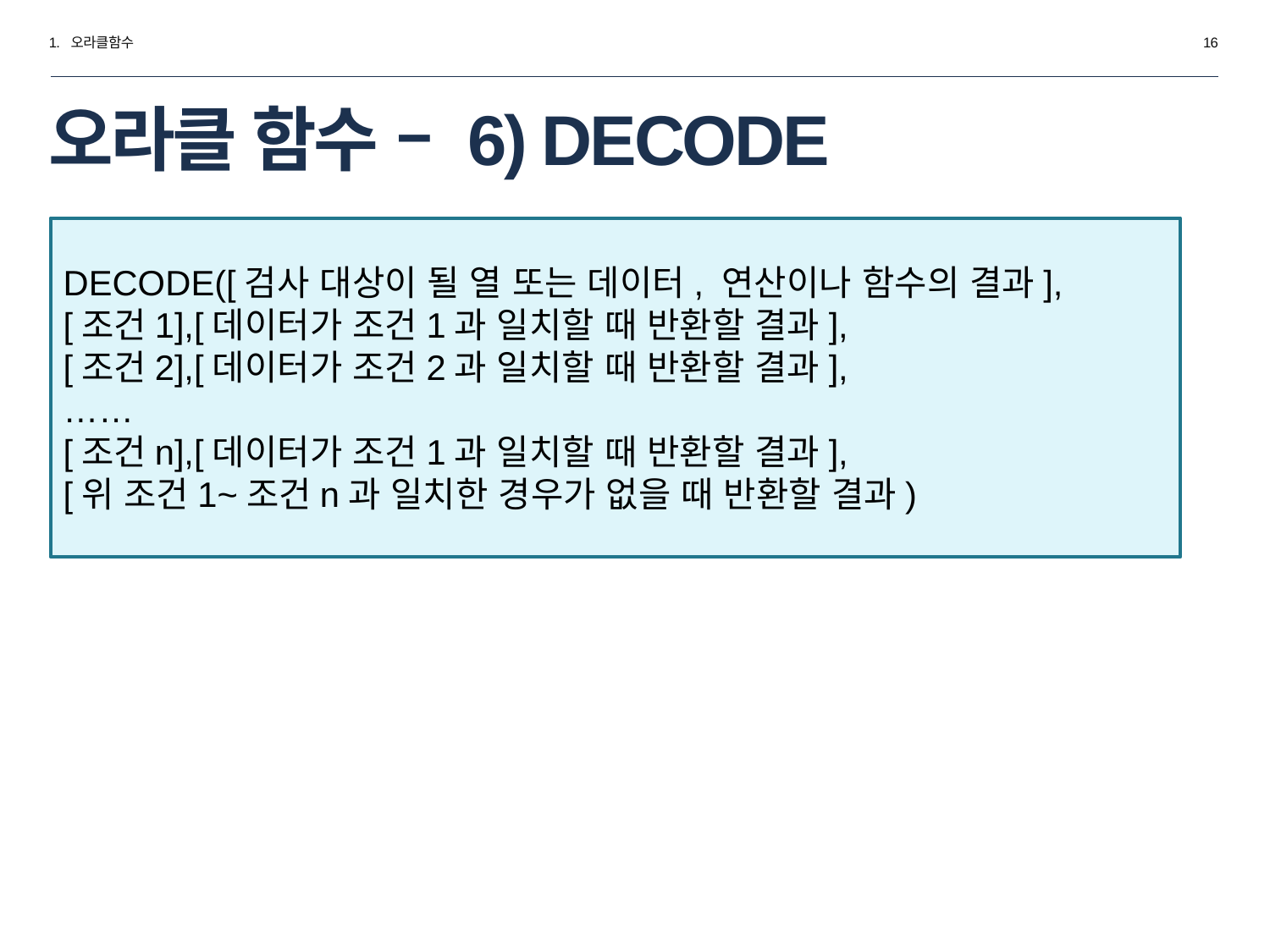

1.  오라클함수
16
# 오라클 함수 – 6) DECODE
DECODE([검사 대상이 될 열 또는 데이터, 연산이나 함수의 결과],
[조건1],[데이터가 조건1과 일치할 때 반환할 결과],
[조건2],[데이터가 조건2과 일치할 때 반환할 결과],
……
[조건n],[데이터가 조건1과 일치할 때 반환할 결과],
[위 조건1~조건n과 일치한 경우가 없을 때 반환할 결과)